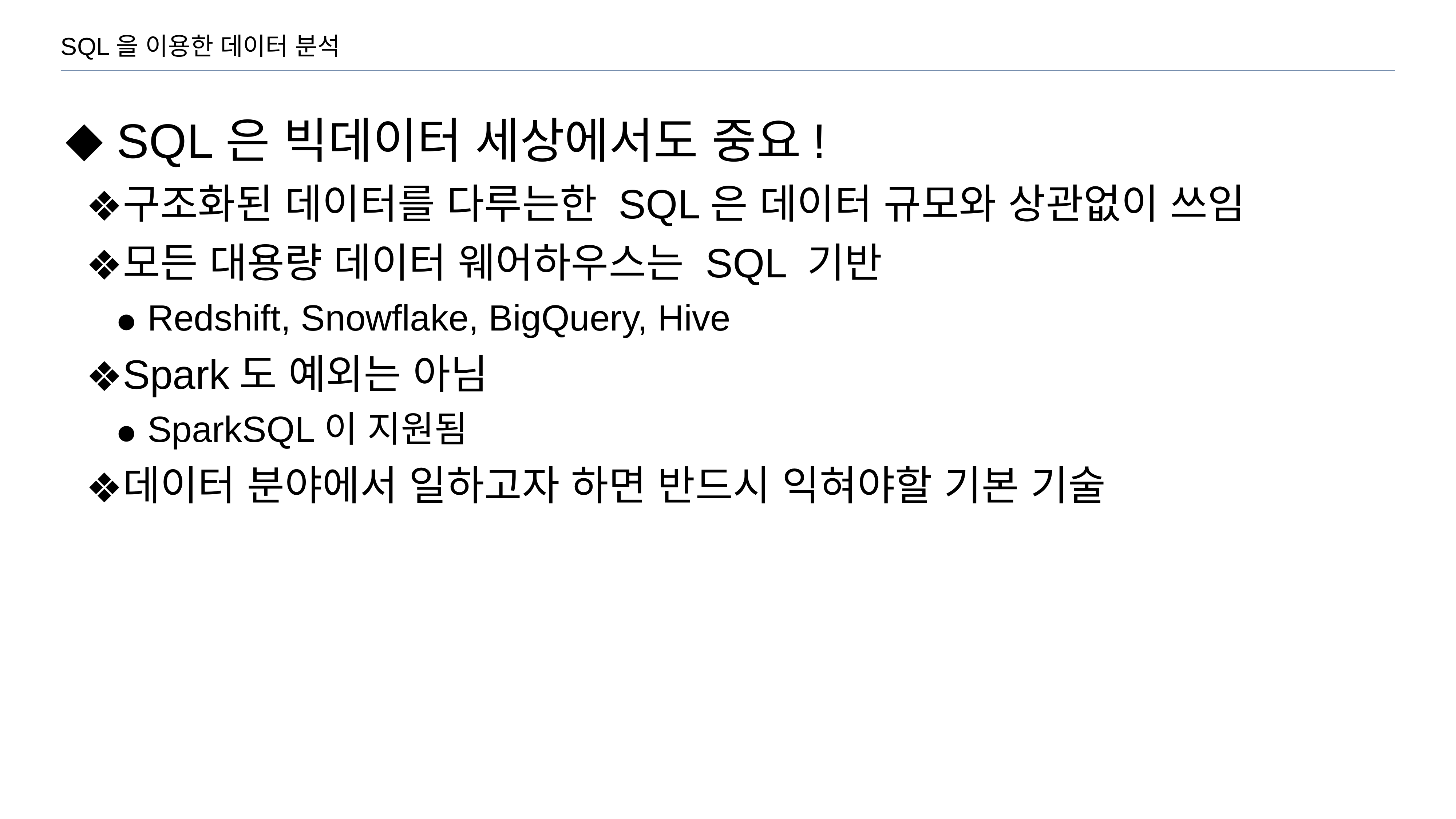

SQL을 이용한 데이터 분석
SQL은 빅데이터 세상에서도 중요!
구조화된 데이터를 다루는한 SQL은 데이터 규모와 상관없이 쓰임
모든 대용량 데이터 웨어하우스는 SQL 기반
Redshift, Snowflake, BigQuery, Hive
Spark도 예외는 아님
SparkSQL이 지원됨
데이터 분야에서 일하고자 하면 반드시 익혀야할 기본 기술